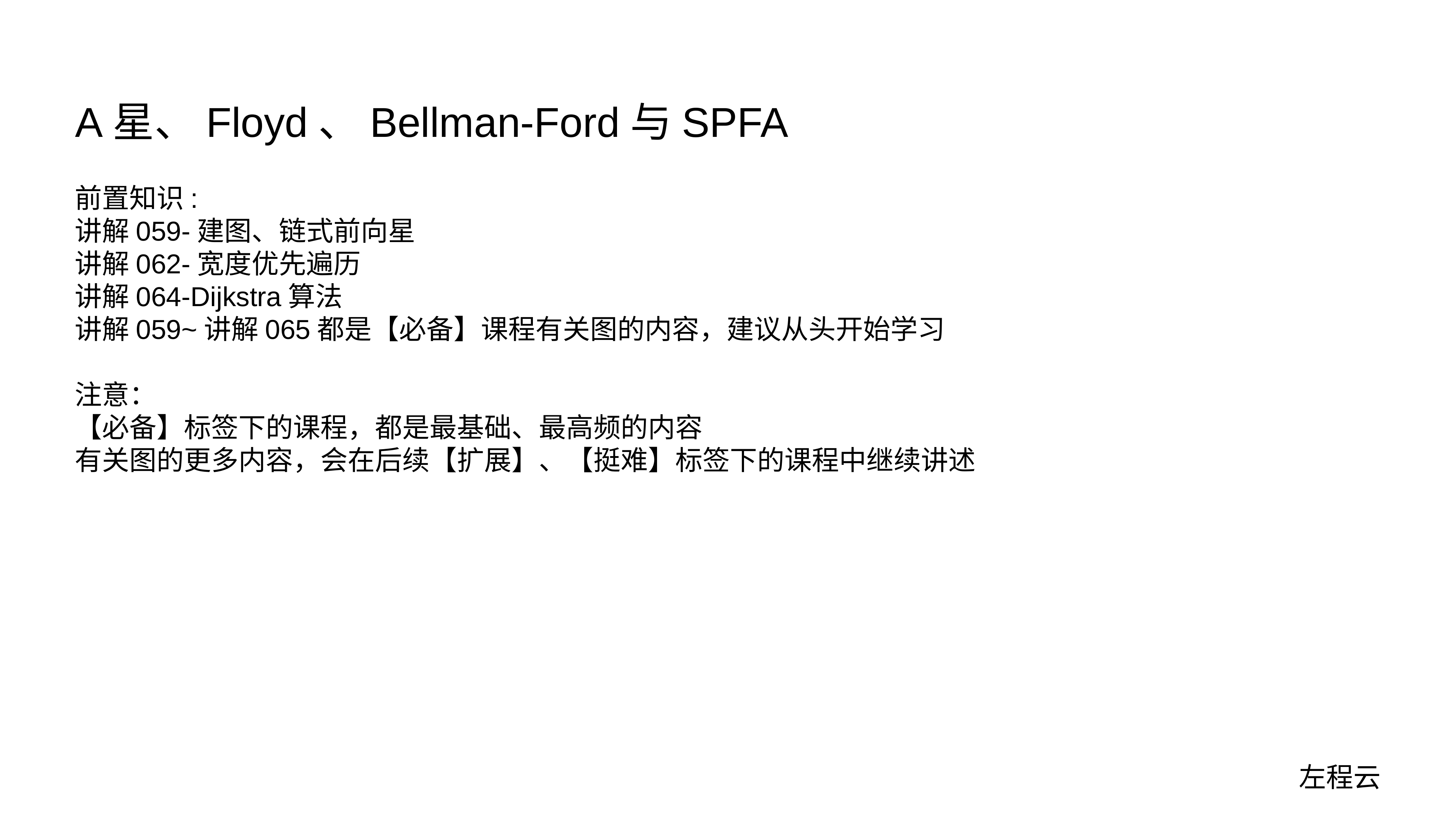

# A星、Floyd、Bellman-Ford与SPFA
前置知识:
讲解059-建图、链式前向星
讲解062-宽度优先遍历
讲解064-Dijkstra算法
讲解059~讲解065都是【必备】课程有关图的内容，建议从头开始学习

注意：
【必备】标签下的课程，都是最基础、最高频的内容
有关图的更多内容，会在后续【扩展】、【挺难】标签下的课程中继续讲述
左程云